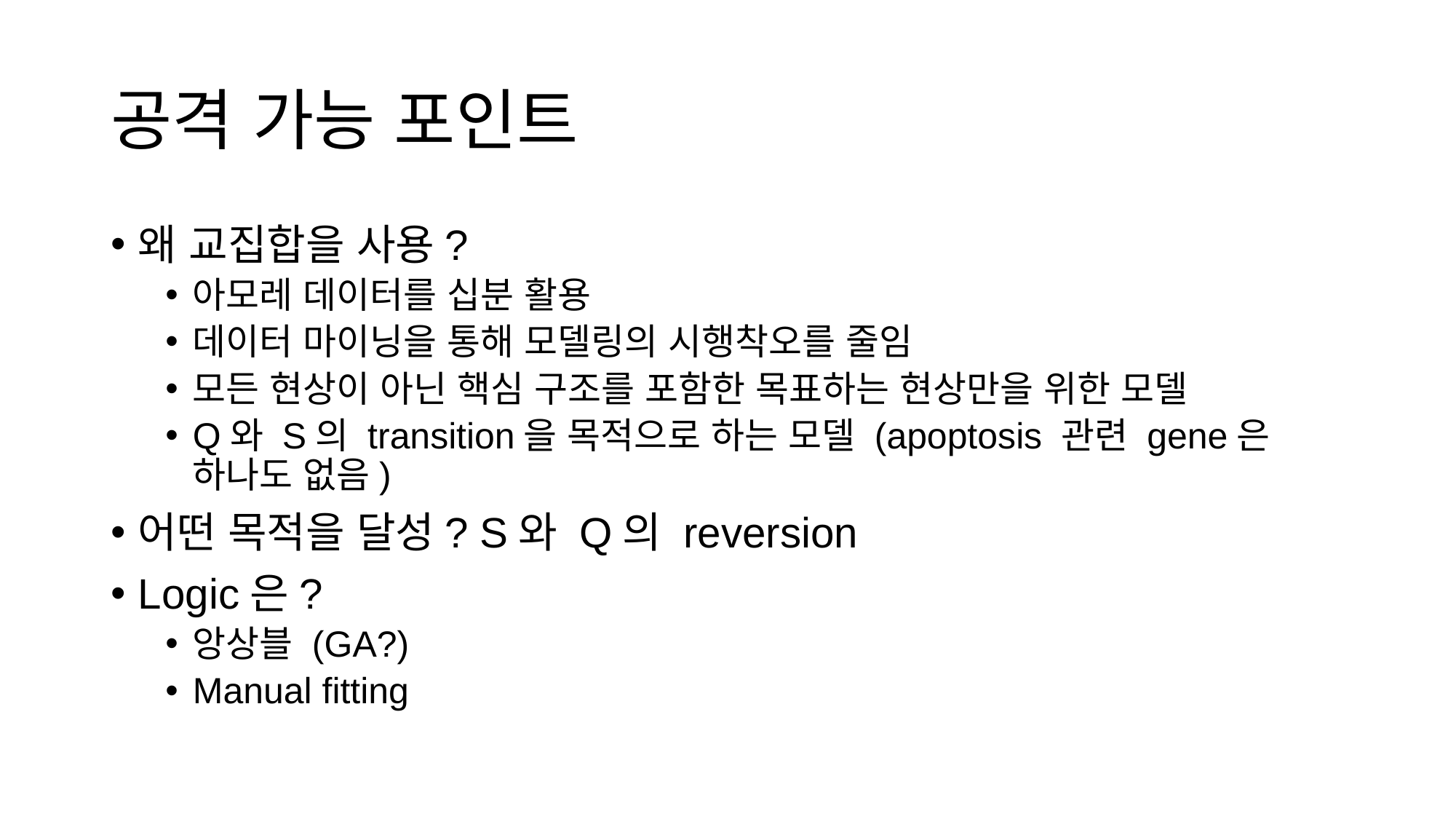

# 공격 가능 포인트
왜 교집합을 사용?
아모레 데이터를 십분 활용
데이터 마이닝을 통해 모델링의 시행착오를 줄임
모든 현상이 아닌 핵심 구조를 포함한 목표하는 현상만을 위한 모델
Q와 S의 transition을 목적으로 하는 모델 (apoptosis 관련 gene은 하나도 없음)
어떤 목적을 달성? S와 Q의 reversion
Logic은?
앙상블 (GA?)
Manual fitting